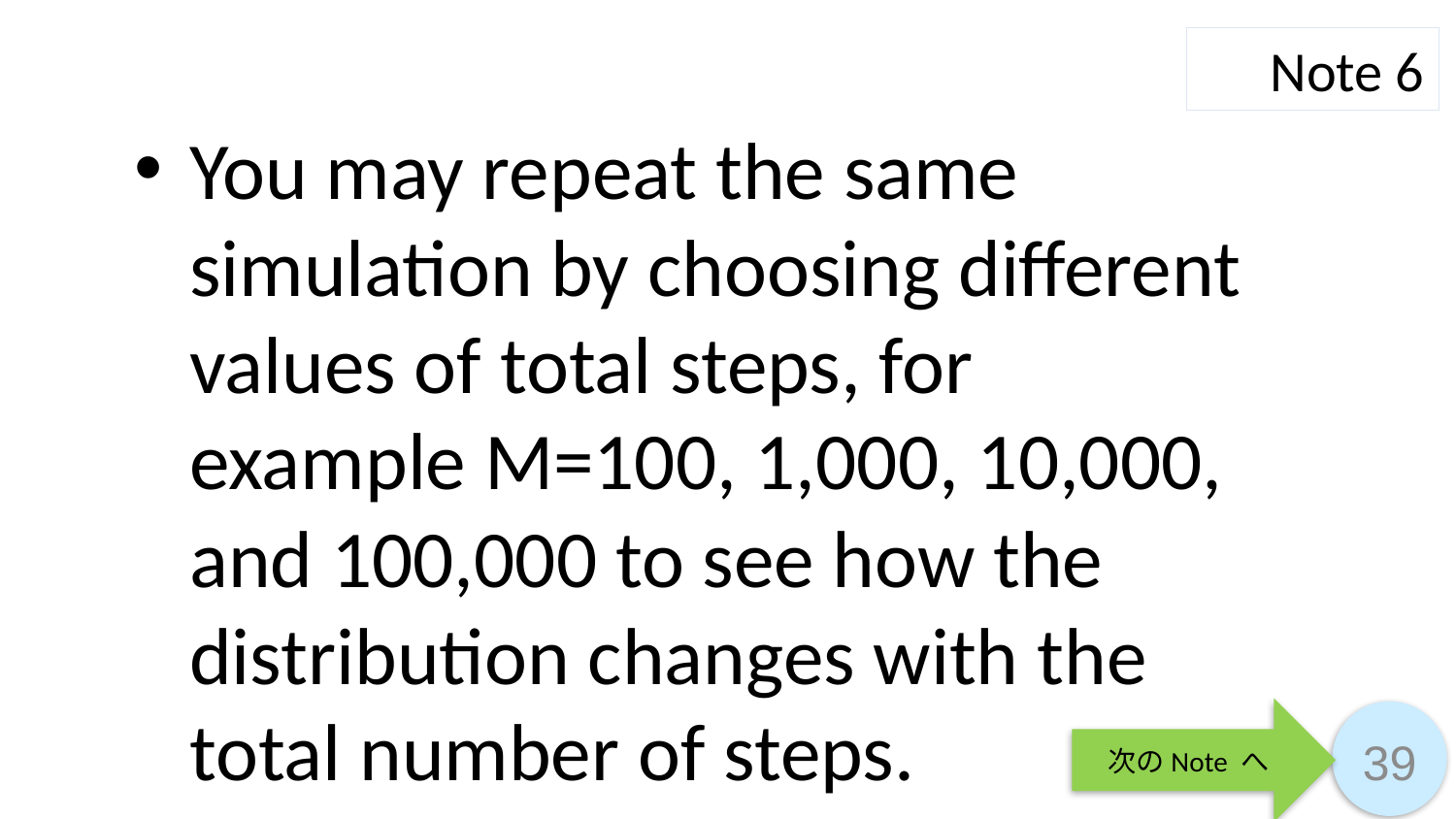

Note 6
You may repeat the same simulation by choosing different values of total steps, for example M=100, 1,000, 10,000, and 100,000 to see how the distribution changes with the total number of steps.
次のNote へ
39